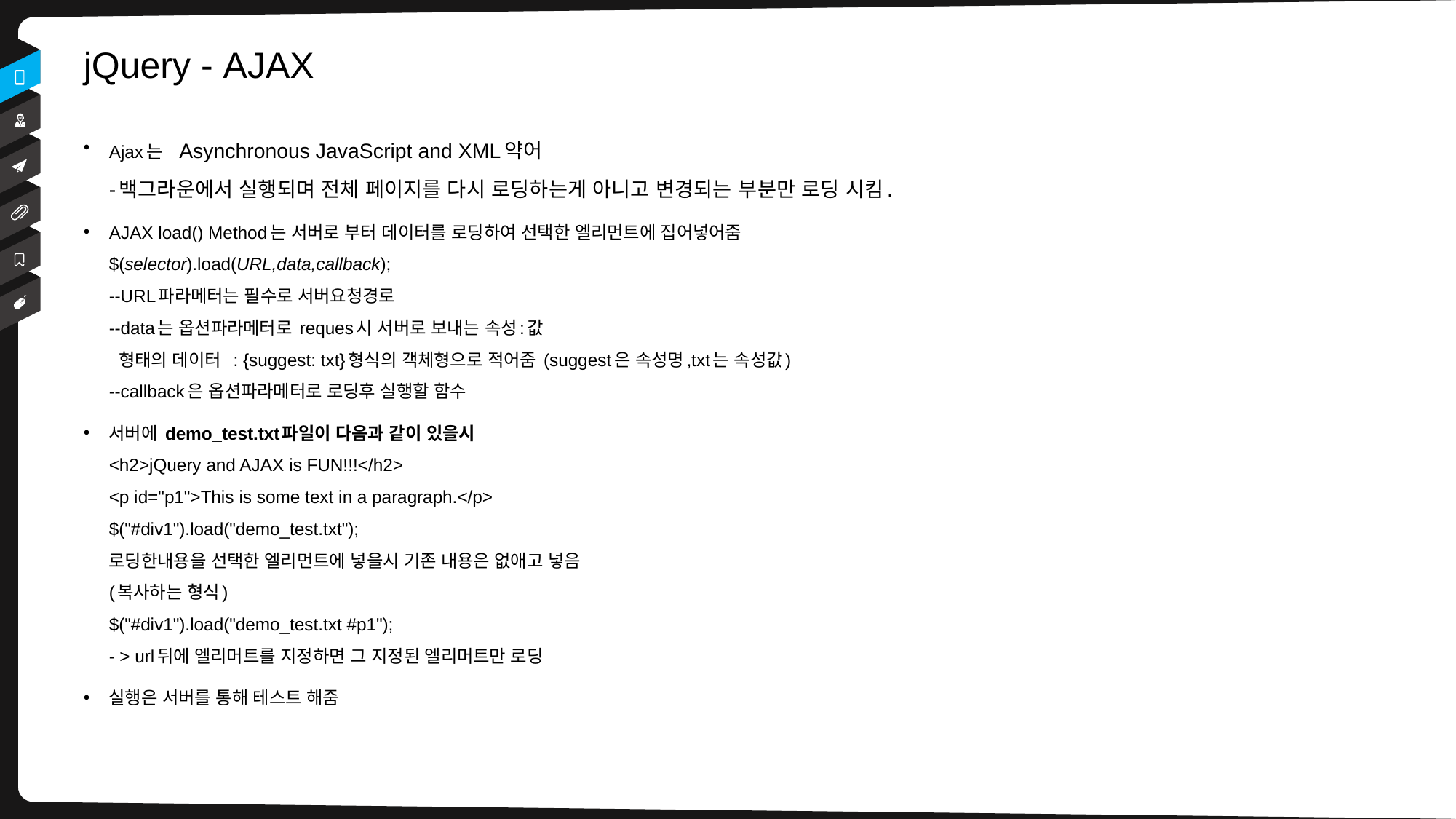

# jQuery - AJAX
Ajax는  Asynchronous JavaScript and XML약어
-백그라운에서 실행되며 전체 페이지를 다시 로딩하는게 아니고 변경되는 부분만 로딩 시킴.
AJAX load() Method는 서버로 부터 데이터를 로딩하여 선택한 엘리먼트에 집어넣어줌
$(selector).load(URL,data,callback);
--URL파라메터는 필수로 서버요청경로
--data는 옵션파라메터로 reques시 서버로 보내는 속성:값
  형태의 데이터  : {suggest: txt}형식의 객체형으로 적어줌 (suggest은 속성명,txt는 속성값)
--callback은 옵션파라메터로 로딩후 실행할 함수
서버에 demo_test.txt파일이 다음과 같이 있을시
<h2>jQuery and AJAX is FUN!!!</h2>
<p id="p1">This is some text in a paragraph.</p>
$("#div1").load("demo_test.txt");
로딩한내용을 선택한 엘리먼트에 넣을시 기존 내용은 없애고 넣음
(복사하는 형식)
$("#div1").load("demo_test.txt #p1");
- > url뒤에 엘리머트를 지정하면 그 지정된 엘리머트만 로딩
실행은 서버를 통해 테스트 해줌